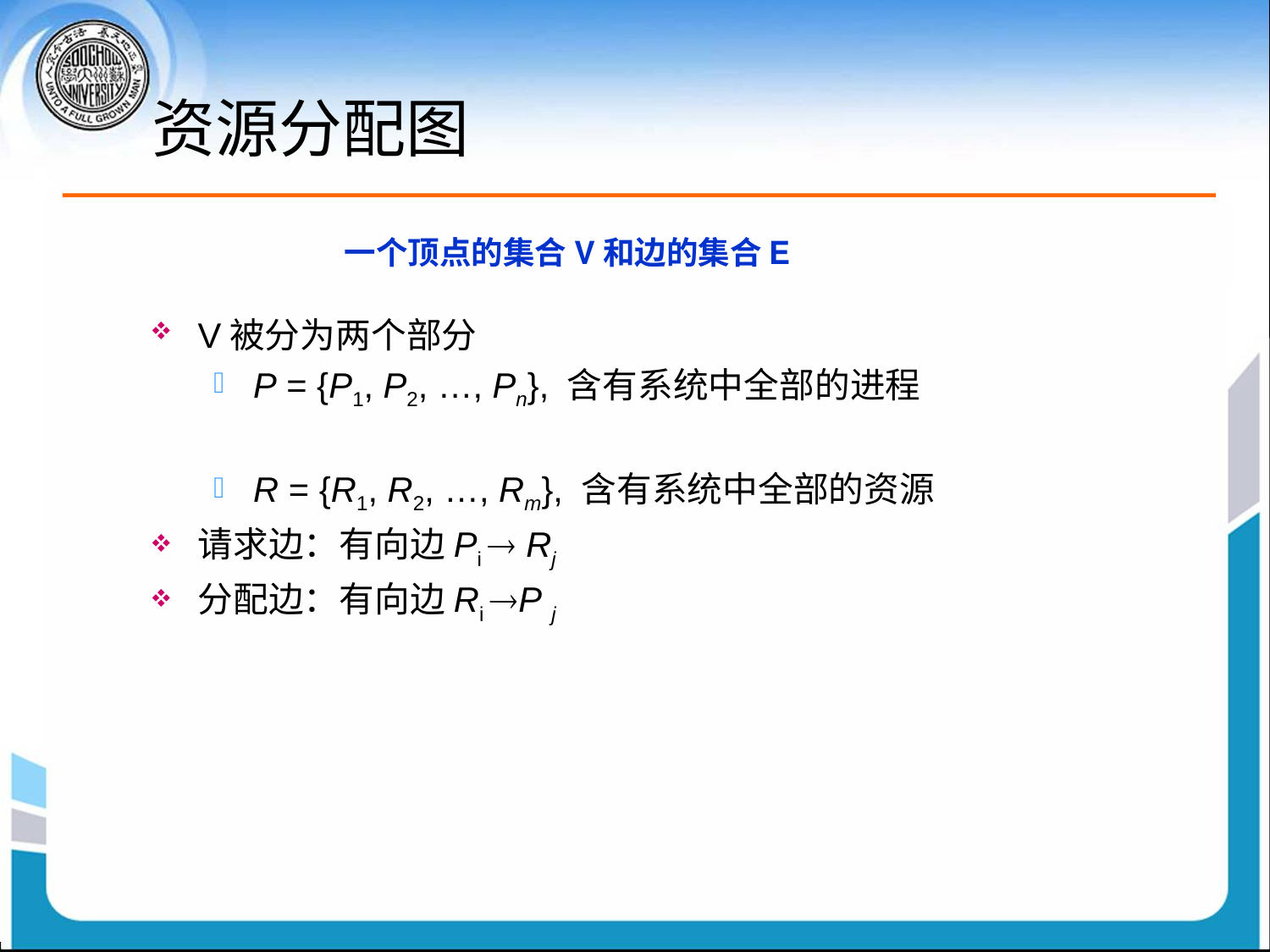

# 资源分配图
一个顶点的集合V和边的集合E
V被分为两个部分
P = {P1, P2, …, Pn}, 含有系统中全部的进程

R = {R1, R2, …, Rm}, 含有系统中全部的资源
请求边：有向边Pi → Rj
分配边：有向边Ri →P j